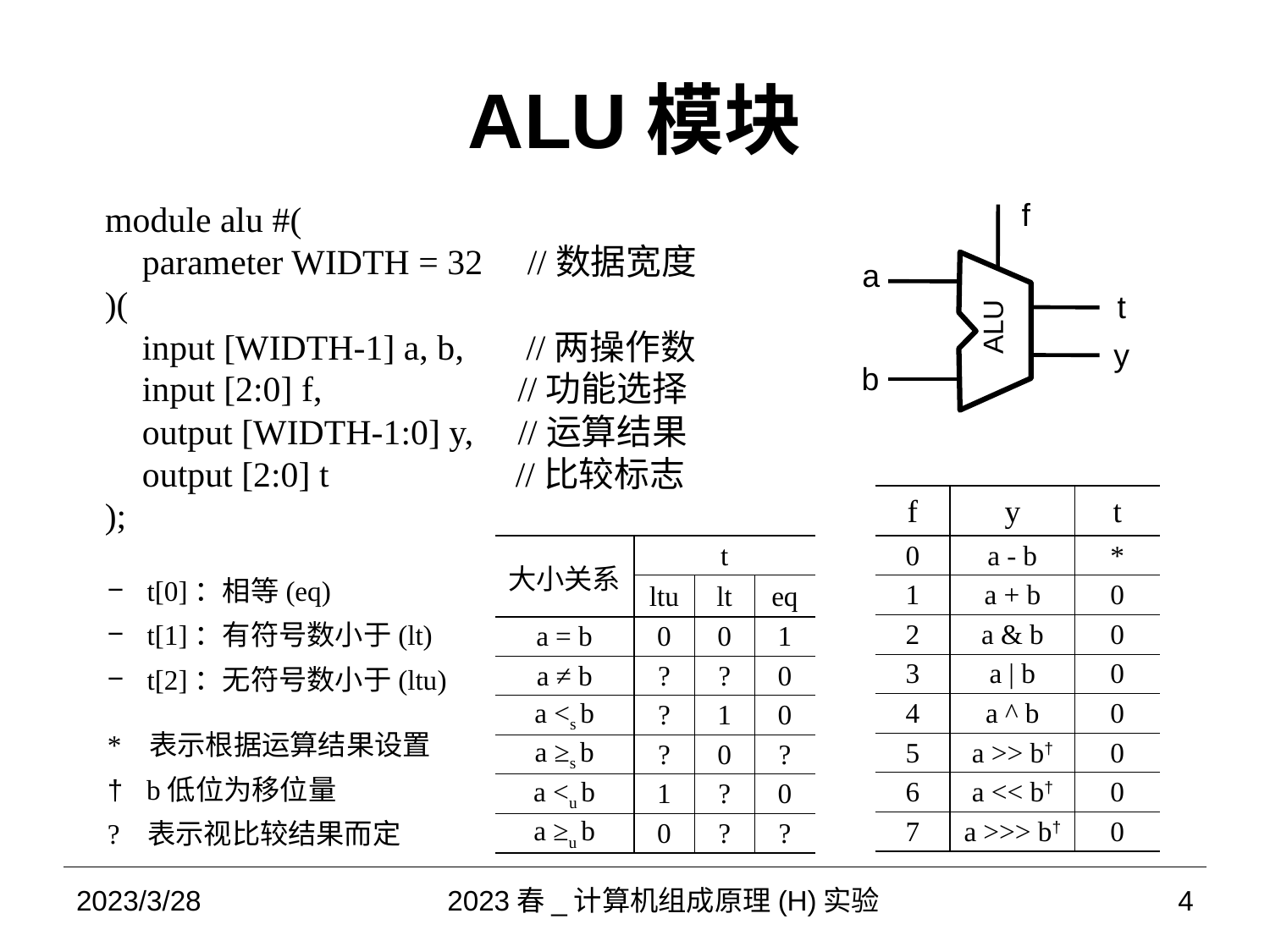

# ALU模块
module alu #(
parameter WIDTH = 32     //数据宽度
)(
input [WIDTH-1] a, b,       //两操作数
input [2:0] f,                      //功能选择
output [WIDTH-1:0] y,     //运算结果
output [2:0] t                     //比较标志
);
f

a
t
ALU
y
b
| f | y | t |
| --- | --- | --- |
| 0 | a - b | \* |
| 1 | a + b | 0 |
| 2 | a & b | 0 |
| 3 | a | b | 0 |
| 4 | a ^ b | 0 |
| 5 | a >> b† | 0 |
| 6 | a << b† | 0 |
| 7 | a >>> b† | 0 |
| 大小关系 | t |  |  |
| --- | --- | --- | --- |
|  | ltu | lt | eq |
| a = b | 0 | 0 | 1 |
| a ≠ b | ? | ? | 0 |
| a <s b | ? | 1 | 0 |
| a ≥s b | ? | 0 | ? |
| a <u b | 1 | ? | 0 |
| a ≥u b | 0 | ? | ? |
t[0]：相等(eq)
t[1]：有符号数小于(lt)
t[2]：无符号数小于(ltu)
*   表示根据运算结果设置
†   b低位为移位量
?   表示视比较结果而定
2023/3/28
2023春_计算机组成原理(H)实验
4